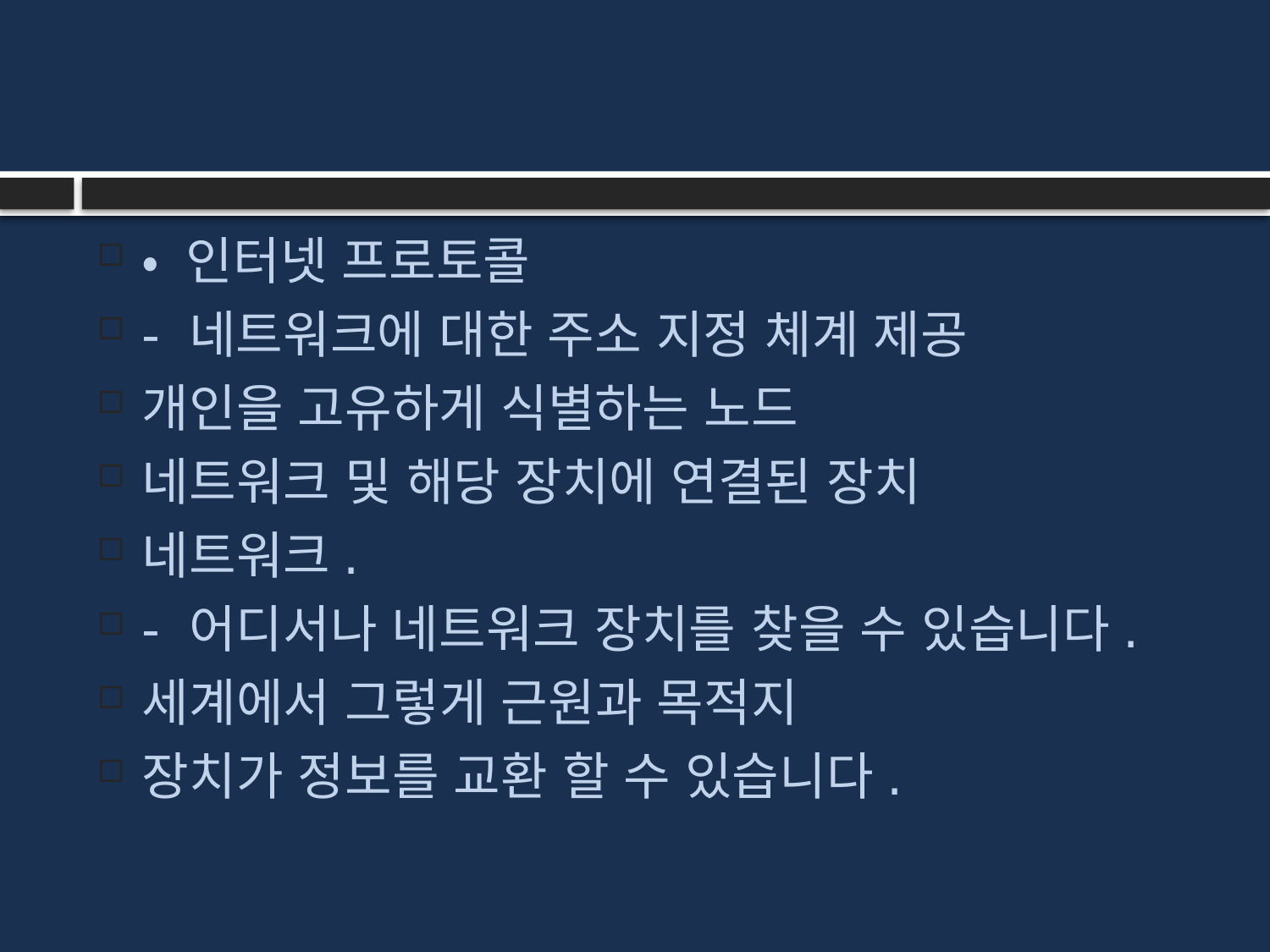

#
• 인터넷 프로토콜
- 네트워크에 대한 주소 지정 체계 제공
개인을 고유하게 식별하는 노드
네트워크 및 해당 장치에 연결된 장치
네트워크.
- 어디서나 네트워크 장치를 찾을 수 있습니다.
세계에서 그렇게 근원과 목적지
장치가 정보를 교환 할 수 있습니다.